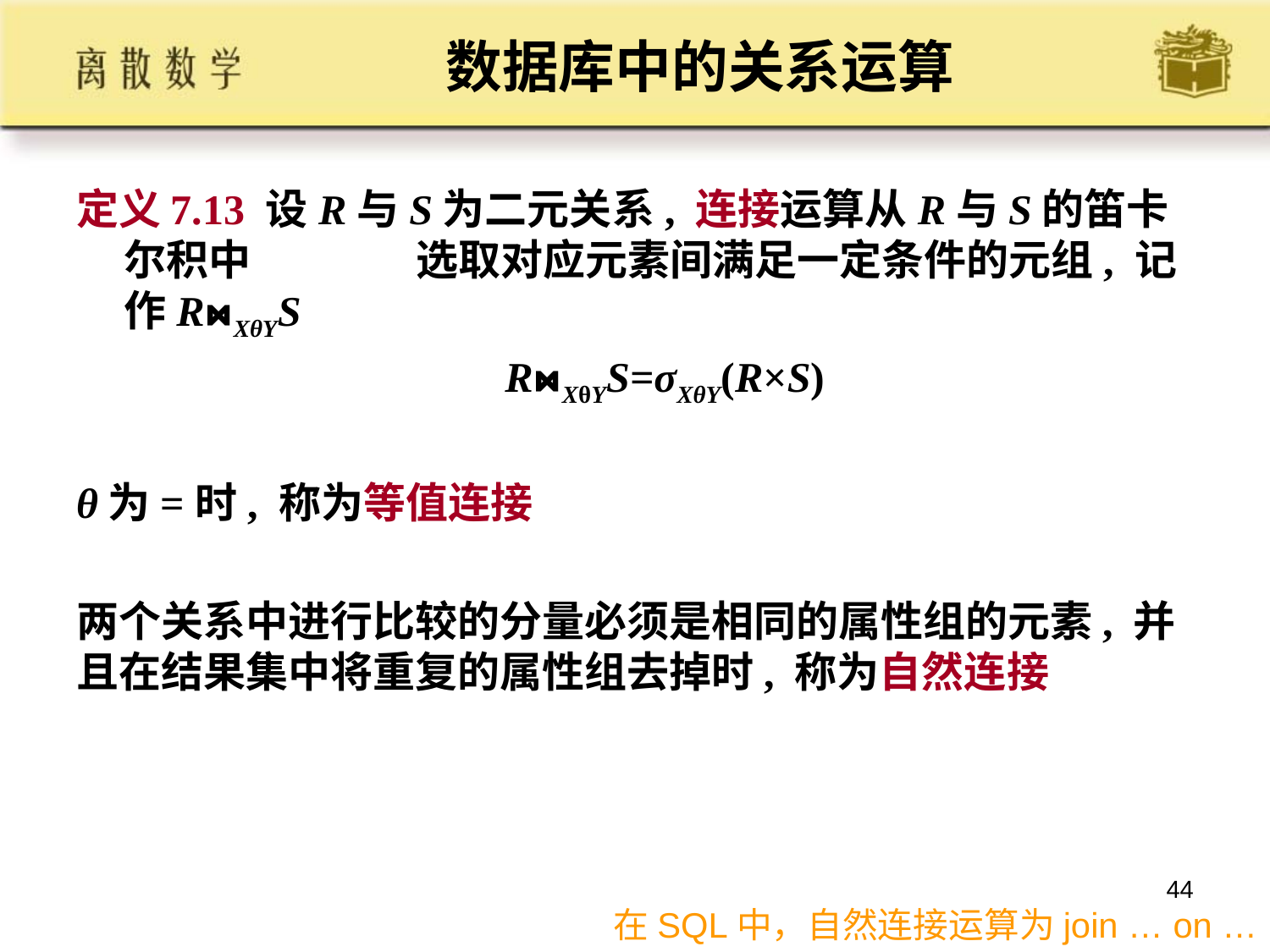

# 数据库中的关系运算
定义7.13 设R与S为二元关系, 连接运算从R与S的笛卡尔积中	    选取对应元素间满足一定条件的元组, 记作R⋈XθYS
				R⋈XθYS=σXθY(R×S)

θ为=时, 称为等值连接

两个关系中进行比较的分量必须是相同的属性组的元素, 并且在结果集中将重复的属性组去掉时, 称为自然连接
44
在SQL中，自然连接运算为join … on …